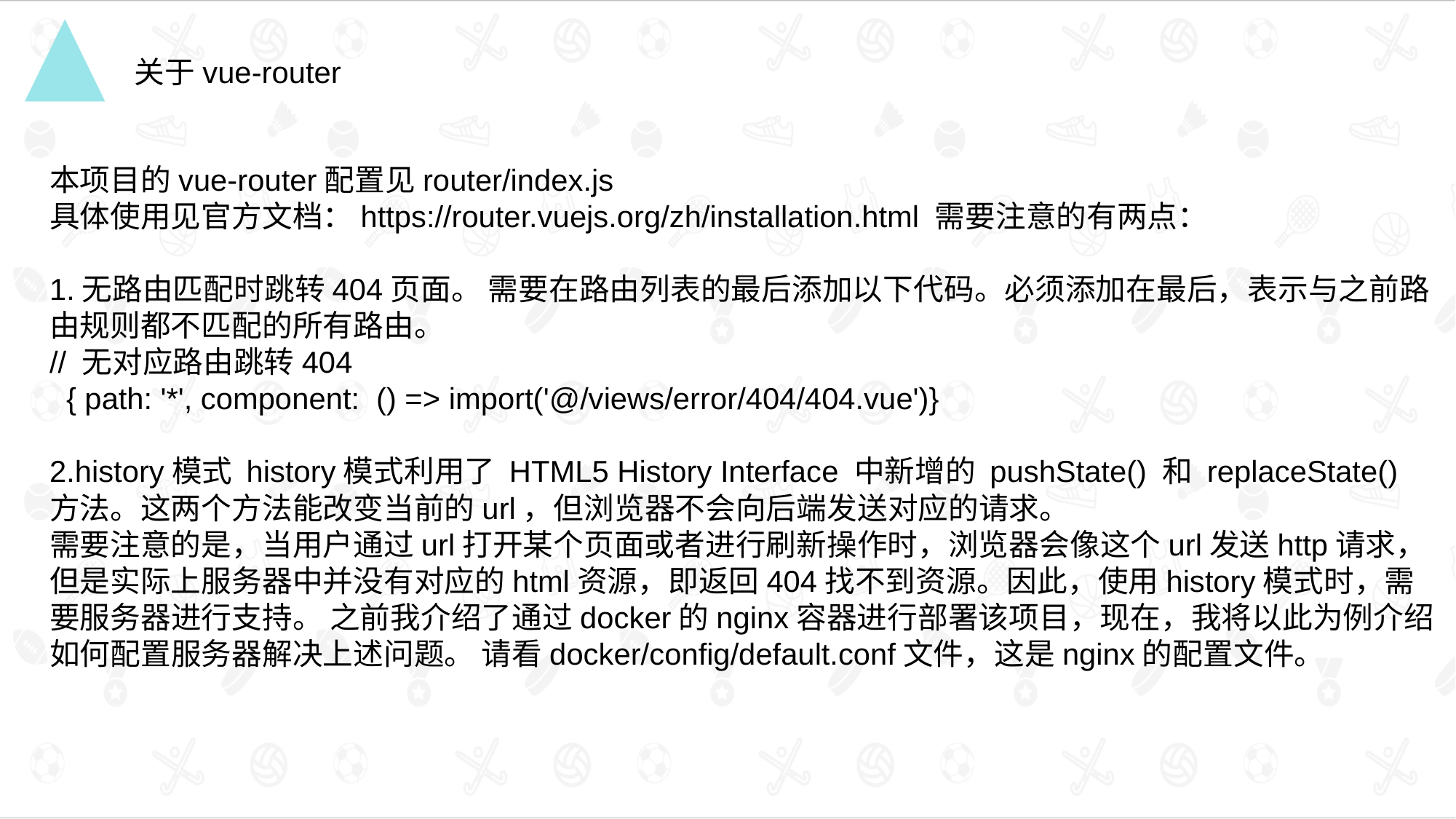

关于vue-router
本项目的vue-router配置见router/index.js
具体使用见官方文档：https://router.vuejs.org/zh/installation.html 需要注意的有两点：

1.无路由匹配时跳转404页面。 需要在路由列表的最后添加以下代码。必须添加在最后，表示与之前路由规则都不匹配的所有路由。
// 无对应路由跳转404
  { path: '*', component:  () => import('@/views/error/404/404.vue')}

2.history模式 history模式利用了 HTML5 History Interface 中新增的 pushState() 和 replaceState() 方法。这两个方法能改变当前的url，但浏览器不会向后端发送对应的请求。
需要注意的是，当用户通过url打开某个页面或者进行刷新操作时，浏览器会像这个url发送http请求，但是实际上服务器中并没有对应的html资源，即返回404找不到资源。因此，使用history模式时，需要服务器进行支持。 之前我介绍了通过docker的nginx容器进行部署该项目，现在，我将以此为例介绍如何配置服务器解决上述问题。 请看docker/config/default.conf文件，这是nginx的配置文件。
点击添加文本
点击添加文本
点击添加文本
点击添加文本